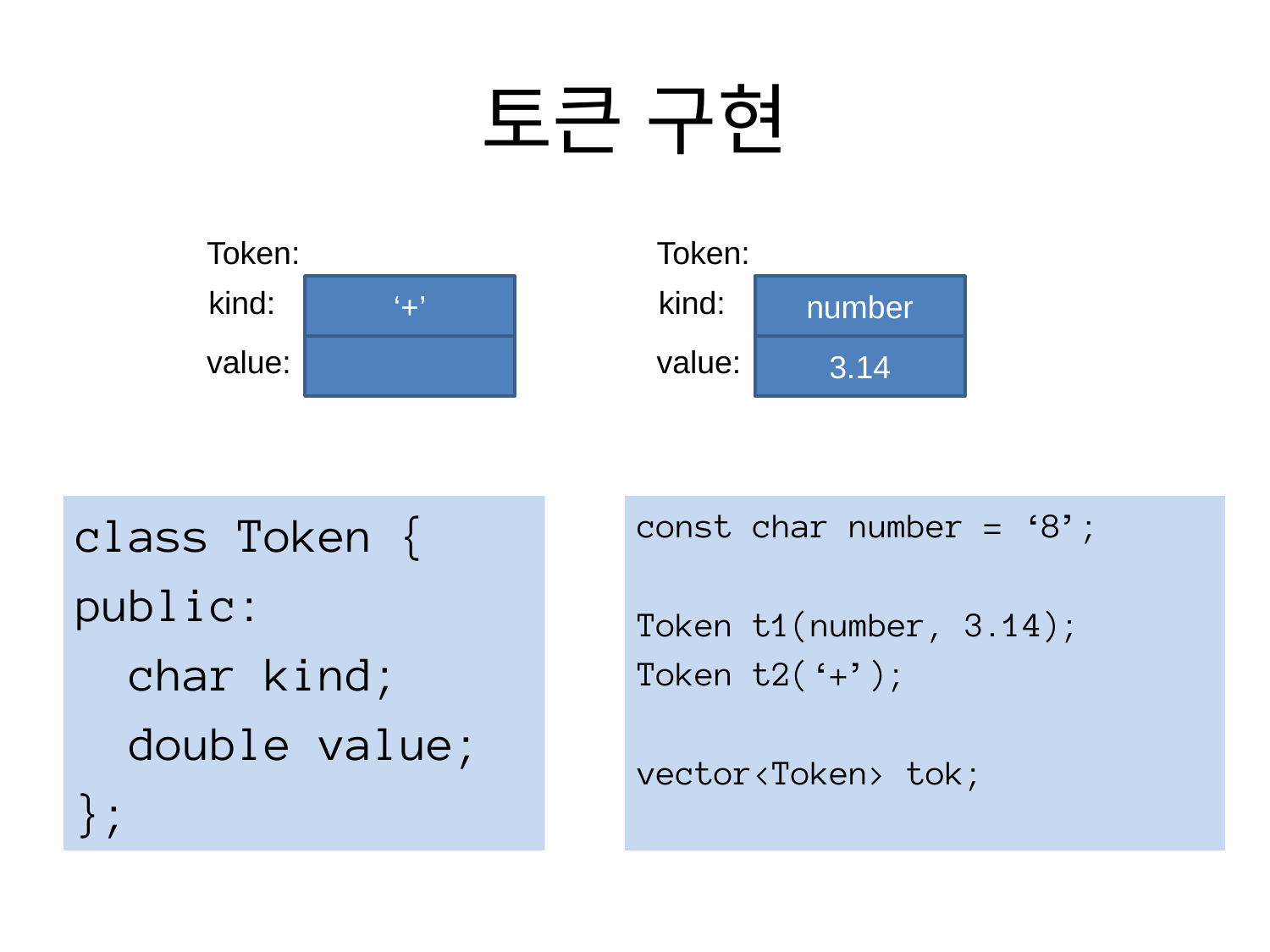

# 토큰 구현
Token:
Token:
kind:
‘+’
kind:
number
value:

value:
3.14
class Token {
public:
  char kind;
  double value;
};
const char number = ‘8’;

Token t1(number, 3.14);
Token t2(‘+’);

vector<Token> tok;